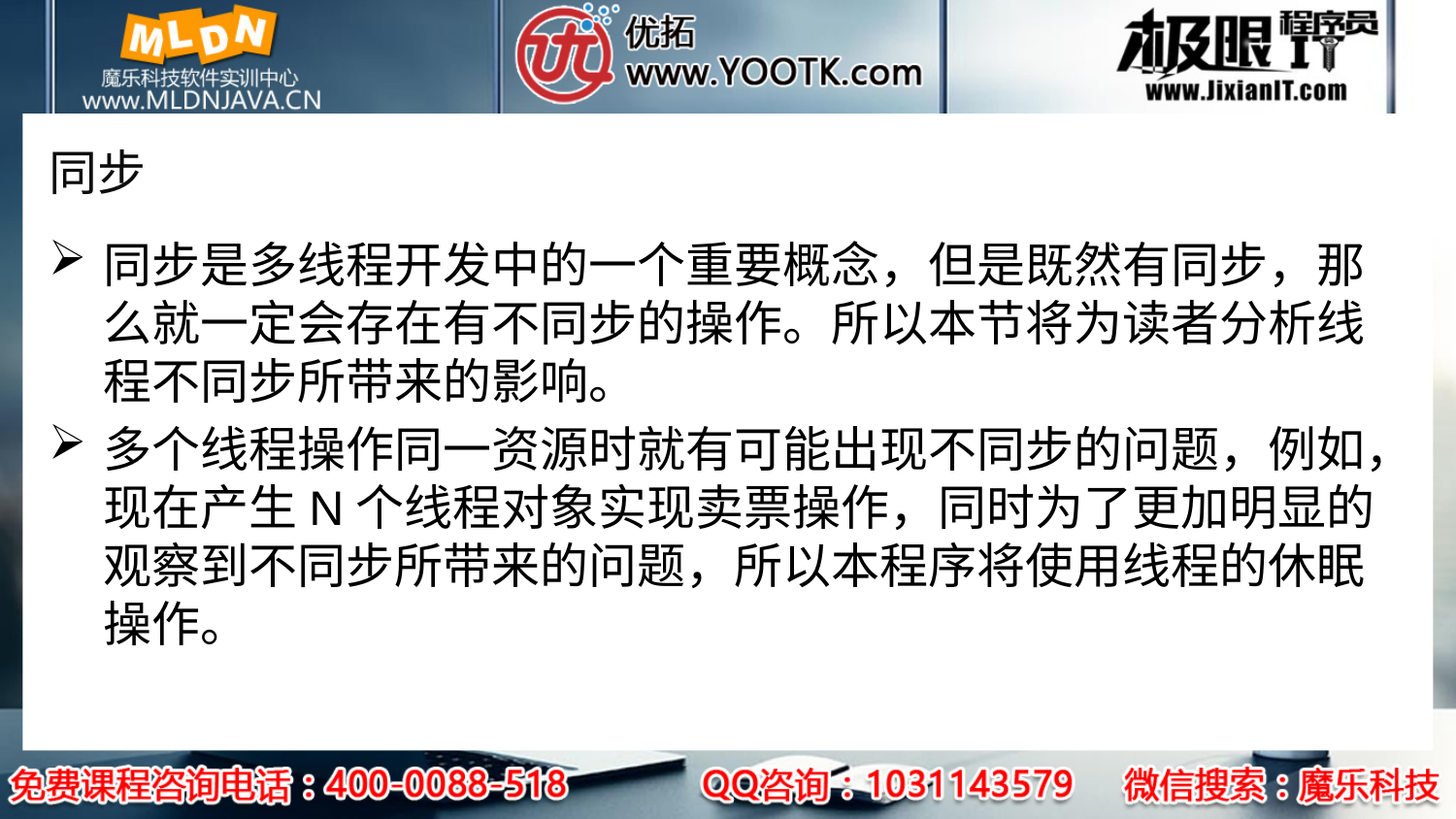

# 同步
同步是多线程开发中的一个重要概念，但是既然有同步，那么就一定会存在有不同步的操作。所以本节将为读者分析线程不同步所带来的影响。
多个线程操作同一资源时就有可能出现不同步的问题，例如，现在产生N个线程对象实现卖票操作，同时为了更加明显的观察到不同步所带来的问题，所以本程序将使用线程的休眠操作。